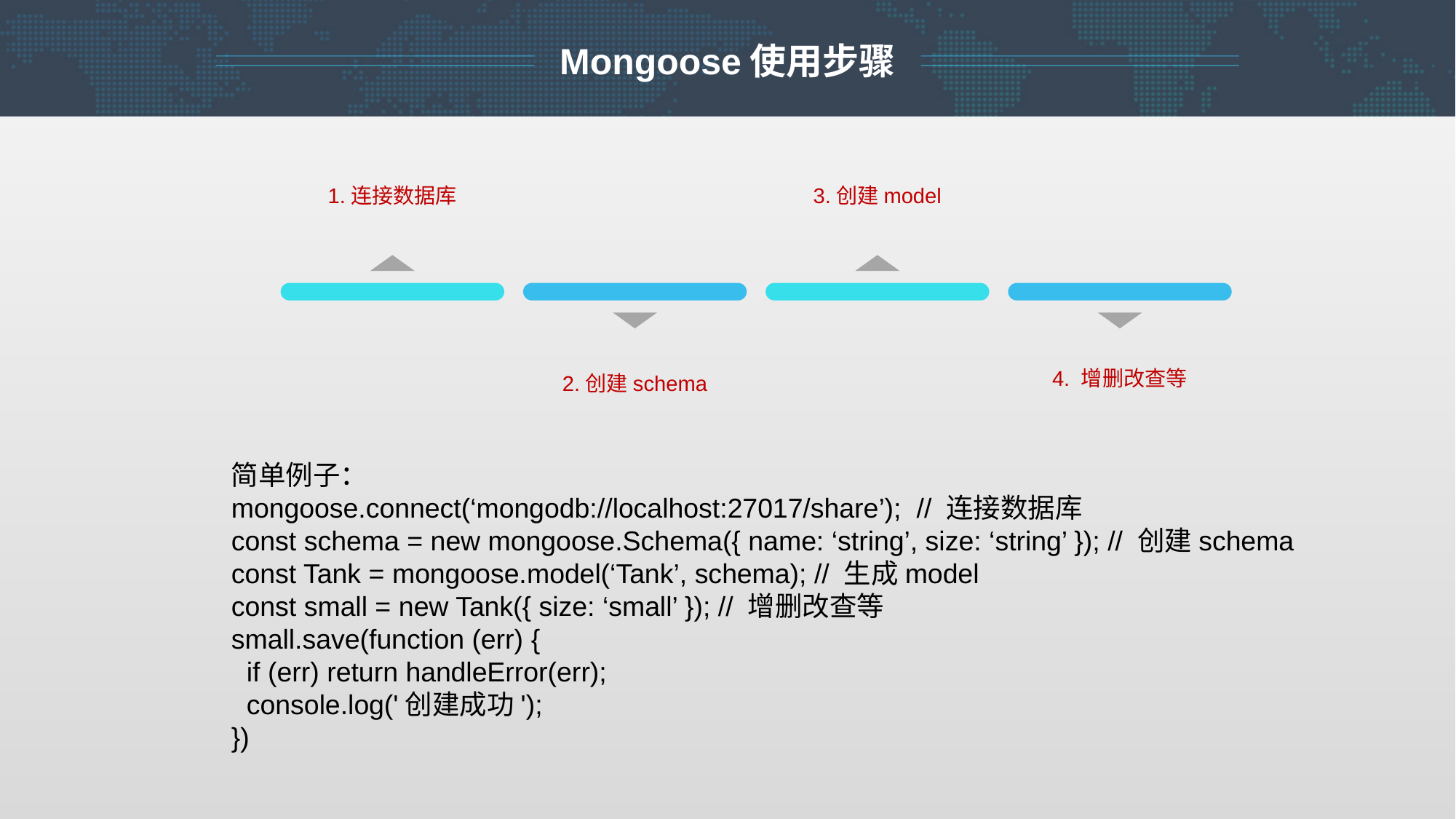

Mongoose使用步骤
1.连接数据库
3.创建model

4. 增删改查等
2.创建schema
简单例子：
mongoose.connect(‘mongodb://localhost:27017/share’);  // 连接数据库
const schema = new mongoose.Schema({ name: ‘string’, size: ‘string’ }); // 创建schema
const Tank = mongoose.model(‘Tank’, schema); // 生成model
const small = new Tank({ size: ‘small’ }); // 增删改查等
small.save(function (err) {
  if (err) return handleError(err);
  console.log('创建成功');
})